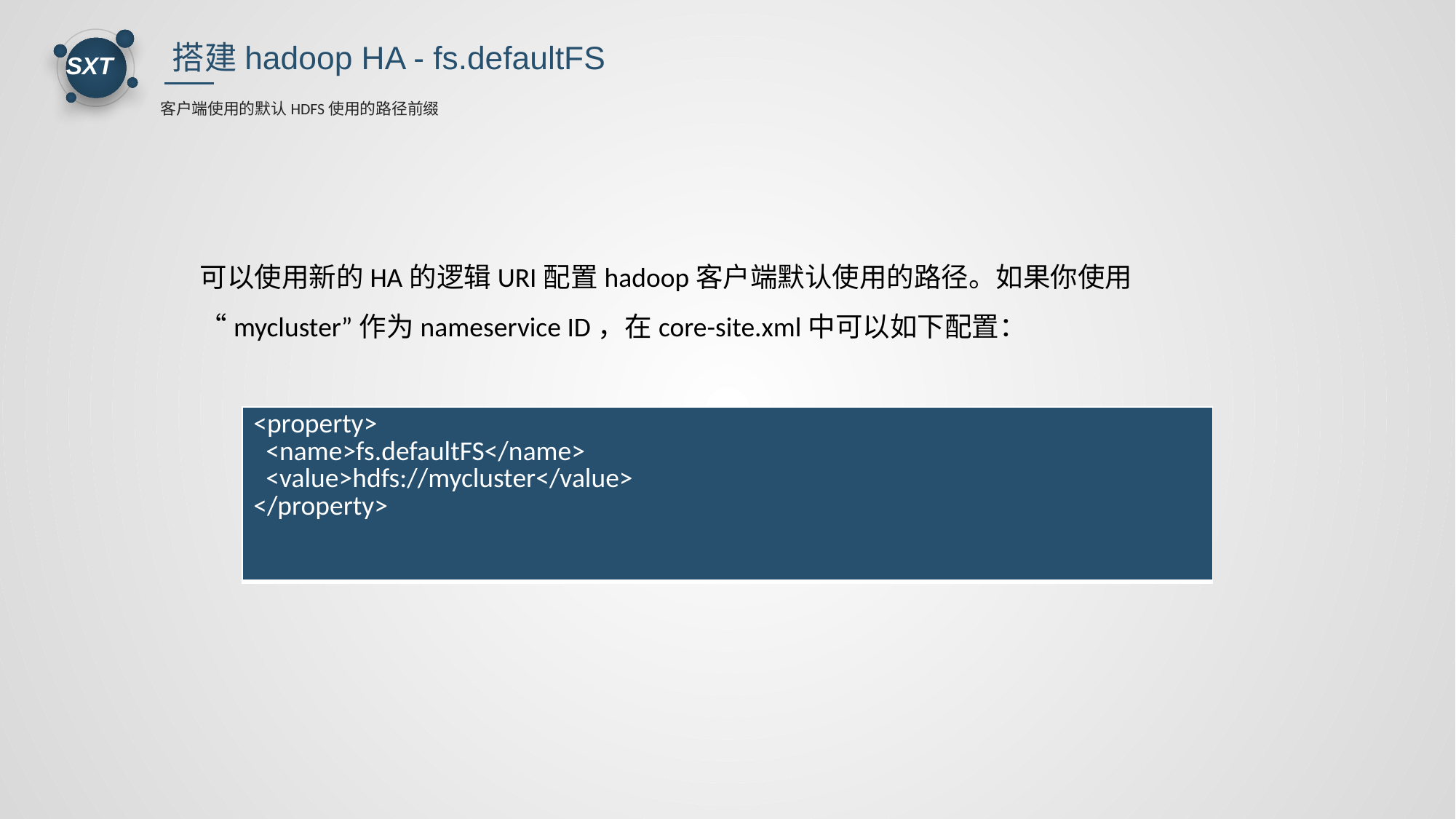

搭建hadoop HA - fs.defaultFS
客户端使用的默认HDFS使用的路径前缀
可以使用新的HA的逻辑URI配置hadoop客户端默认使用的路径。如果你使用“mycluster”作为nameservice ID，在core-site.xml中可以如下配置：
| <property> <name>fs.defaultFS</name> <value>hdfs://mycluster</value> </property> |
| --- |